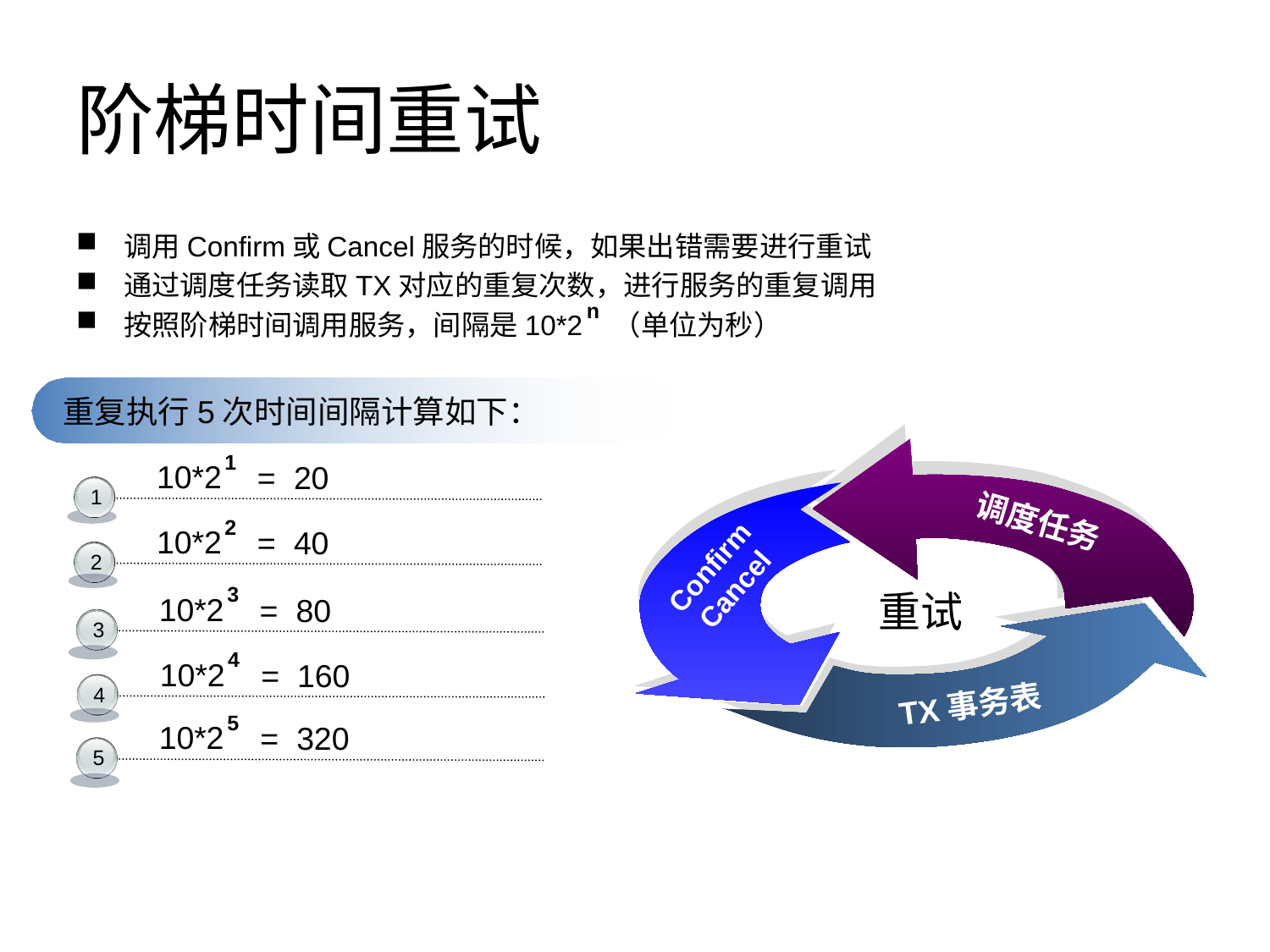

# 阶梯时间重试
调用Confirm或Cancel服务的时候，如果出错需要进行重试
通过调度任务读取TX对应的重复次数，进行服务的重复调用
按照阶梯时间调用服务，间隔是10*2   （单位为秒）
n

重复执行5次时间间隔计算如下：

1
10*2
=  20

1
调度任务

2

10*2
=  40
Confirm
Cancel

2

3
重试
10*2
=  80

3

4

10*2
=  160

4
TX事务表

5

10*2
=  320

5